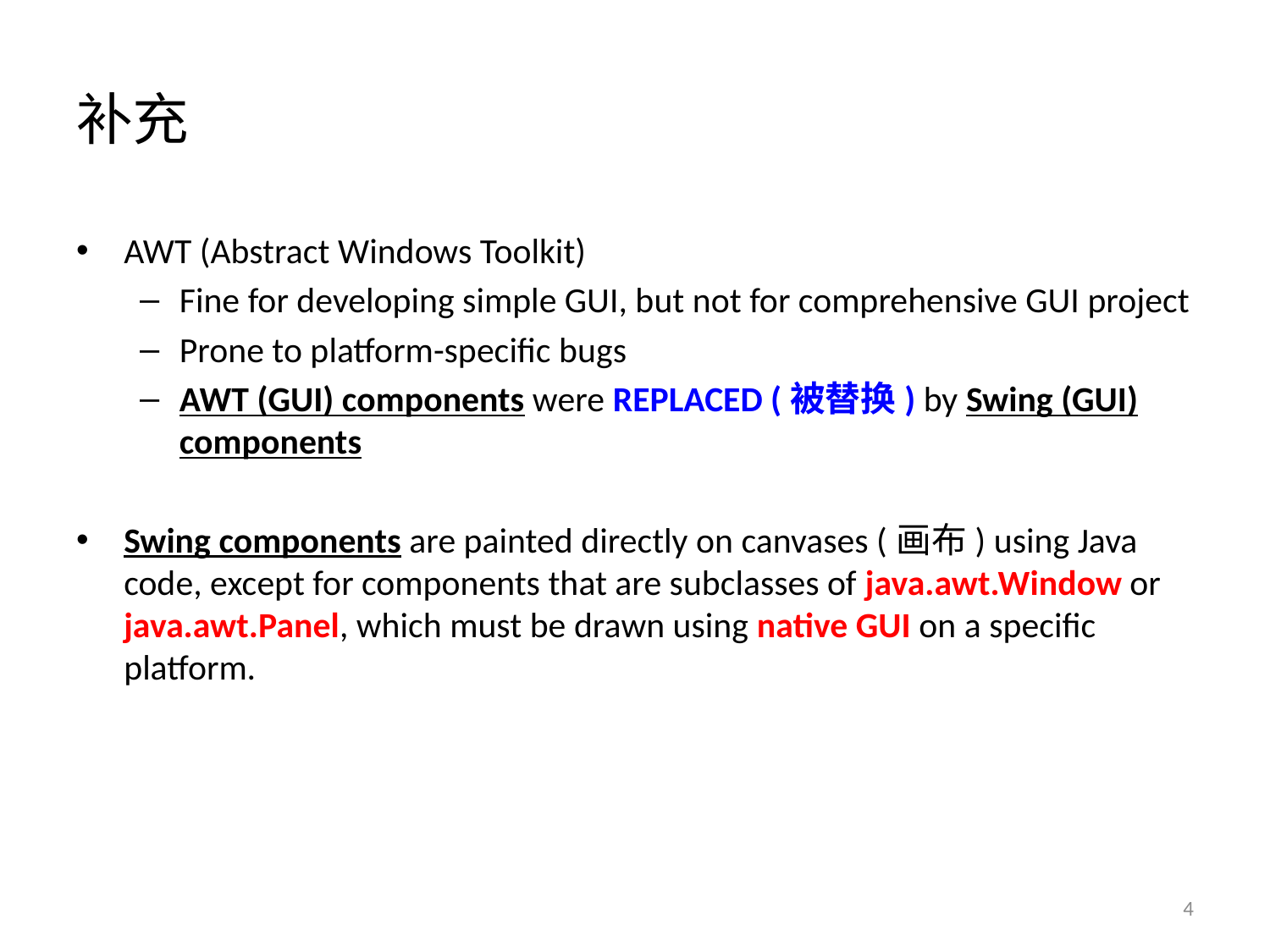

# 补充
AWT (Abstract Windows Toolkit)
Fine for developing simple GUI, but not for comprehensive GUI project
Prone to platform-specific bugs
AWT (GUI) components were REPLACED (被替换) by Swing (GUI) components

Swing components are painted directly on canvases (画布) using Java code, except for components that are subclasses of java.awt.Window or java.awt.Panel, which must be drawn using native GUI on a specific platform.
4